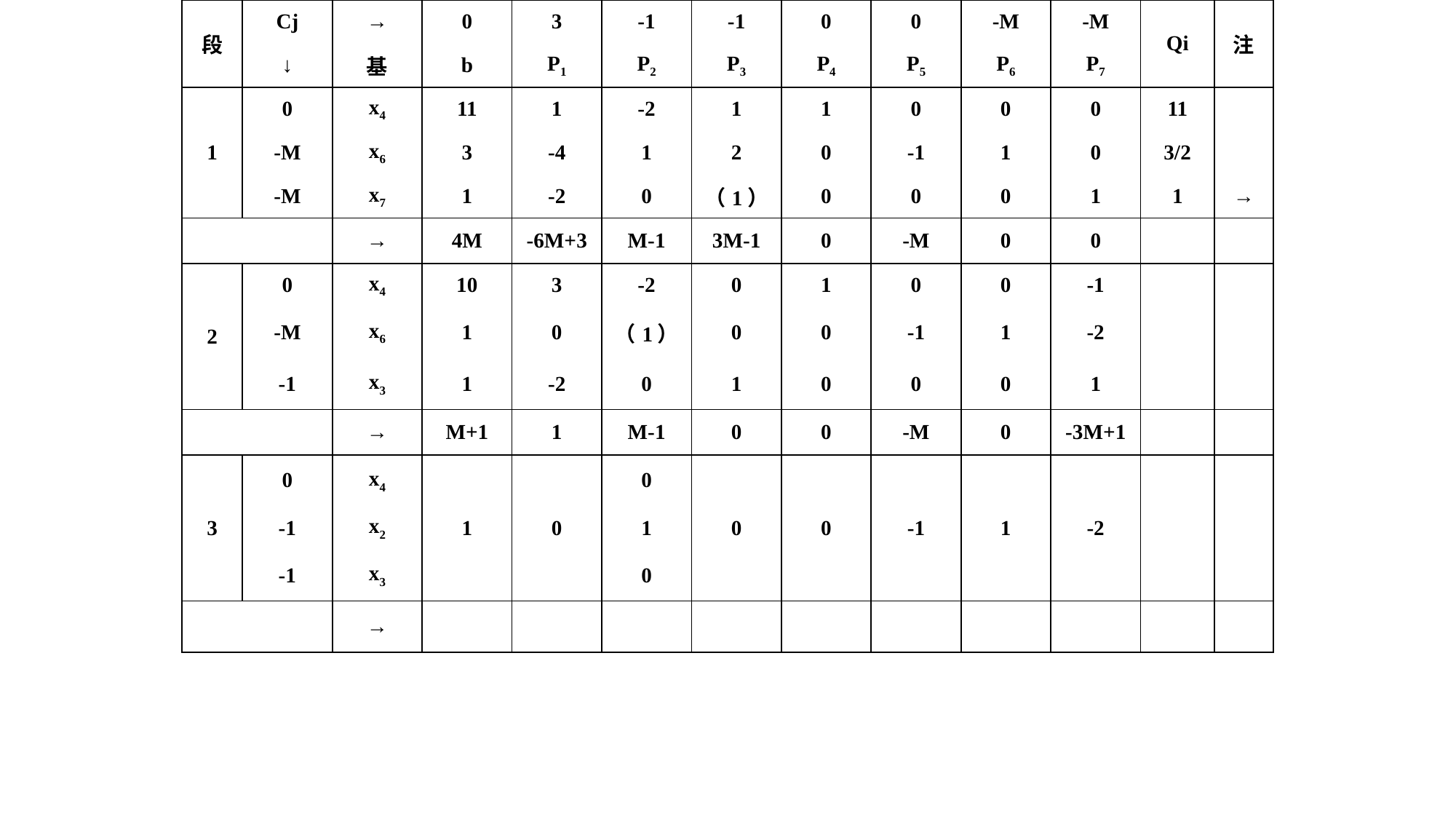

| 段 | Cj | → | 0 | 3 | -1 | -1 | 0 | 0 | -M | -M | Qi | 注 |
| --- | --- | --- | --- | --- | --- | --- | --- | --- | --- | --- | --- | --- |
|  | ↓ | 基 | b | P1 | P2 | P3 | P4 | P5 | P6 | P7 |  |  |
| 1 | 0 | x4 | 11 | 1 | -2 | 1 | 1 | 0 | 0 | 0 | 11 |  |
|  | -M | x6 | 3 | -4 | 1 | 2 | 0 | -1 | 1 | 0 | 3/2 |  |
|  | -M | x7 | 1 | -2 | 0 | （1） | 0 | 0 | 0 | 1 | 1 | → |
|  |  | → | 4M | -6M+3 | M-1 | 3M-1 | 0 | -M | 0 | 0 |  |  |
| 2 | 0 | x4 | 10 | 3 | -2 | 0 | 1 | 0 | 0 | -1 |  |  |
|  | -M | x6 | 1 | 0 | （1） | 0 | 0 | -1 | 1 | -2 |  |  |
|  | -1 | x3 | 1 | -2 | 0 | 1 | 0 | 0 | 0 | 1 |  |  |
|  |  | → | M+1 | 1 | M-1 | 0 | 0 | -M | 0 | -3M+1 |  |  |
| 3 | 0 | x4 |  |  | 0 |  |  |  |  |  |  |  |
|  | -1 | x2 | 1 | 0 | 1 | 0 | 0 | -1 | 1 | -2 |  |  |
|  | -1 | x3 |  |  | 0 |  |  |  |  |  |  |  |
|  |  | → |  |  |  |  |  |  |  |  |  |  |